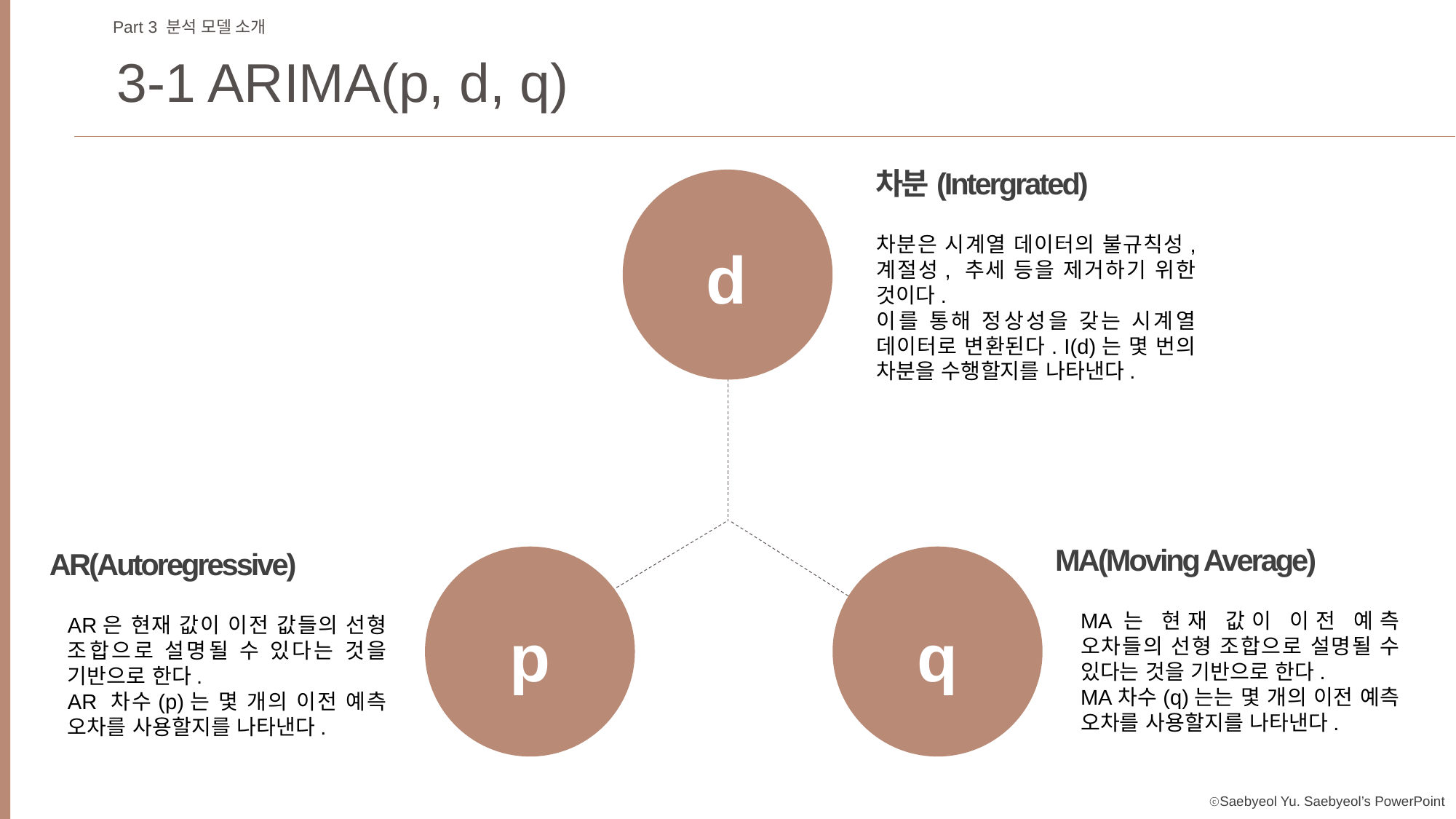

Part 3 분석 모델 소개
3-1 ARIMA(p, d, q)

차분(Intergrated)
차분은 시계열 데이터의 불규칙성, 계절성, 추세 등을 제거하기 위한 것이다.
이를 통해 정상성을 갖는 시계열 데이터로 변환된다. I(d)는 몇 번의 차분을 수행할지를 나타낸다.

d
MA(Moving Average)
MA는 현재 값이 이전 예측 오차들의 선형 조합으로 설명될 수 있다는 것을 기반으로 한다.
MA차수(q)는는 몇 개의 이전 예측 오차를 사용할지를 나타낸다.
AR(Autoregressive)
AR은 현재 값이 이전 값들의 선형 조합으로 설명될 수 있다는 것을 기반으로 한다.
AR 차수(p)는 몇 개의 이전 예측 오차를 사용할지를 나타낸다.

p
q